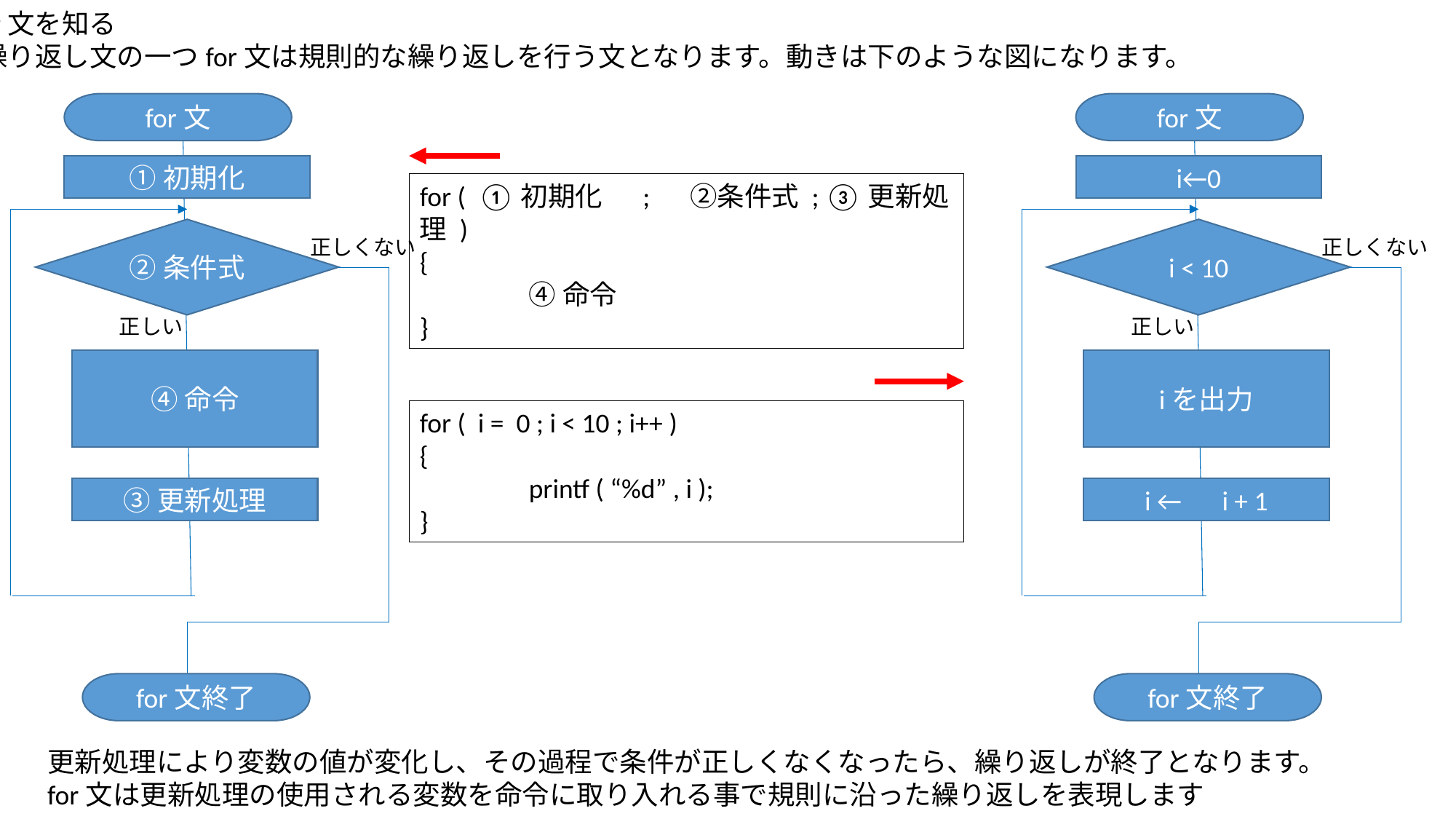

・for文を知る
　繰り返し文の一つfor文は規則的な繰り返しを行う文となります。動きは下のような図になります。
for文
for文
①初期化
i←0
for (  ①初期化　 ; 　②条件式 ; ③更新処理 )
{
	④命令
}
②条件式
i < 10
正しくない
正しくない
正しい
正しい
④命令
iを出力
for (  i =  0 ; i < 10 ; i++ )
{
	printf ( “%d” , i );
}
③更新処理
i ←　i + 1
for文終了
for文終了
更新処理により変数の値が変化し、その過程で条件が正しくなくなったら、繰り返しが終了となります。
for文は更新処理の使用される変数を命令に取り入れる事で規則に沿った繰り返しを表現します